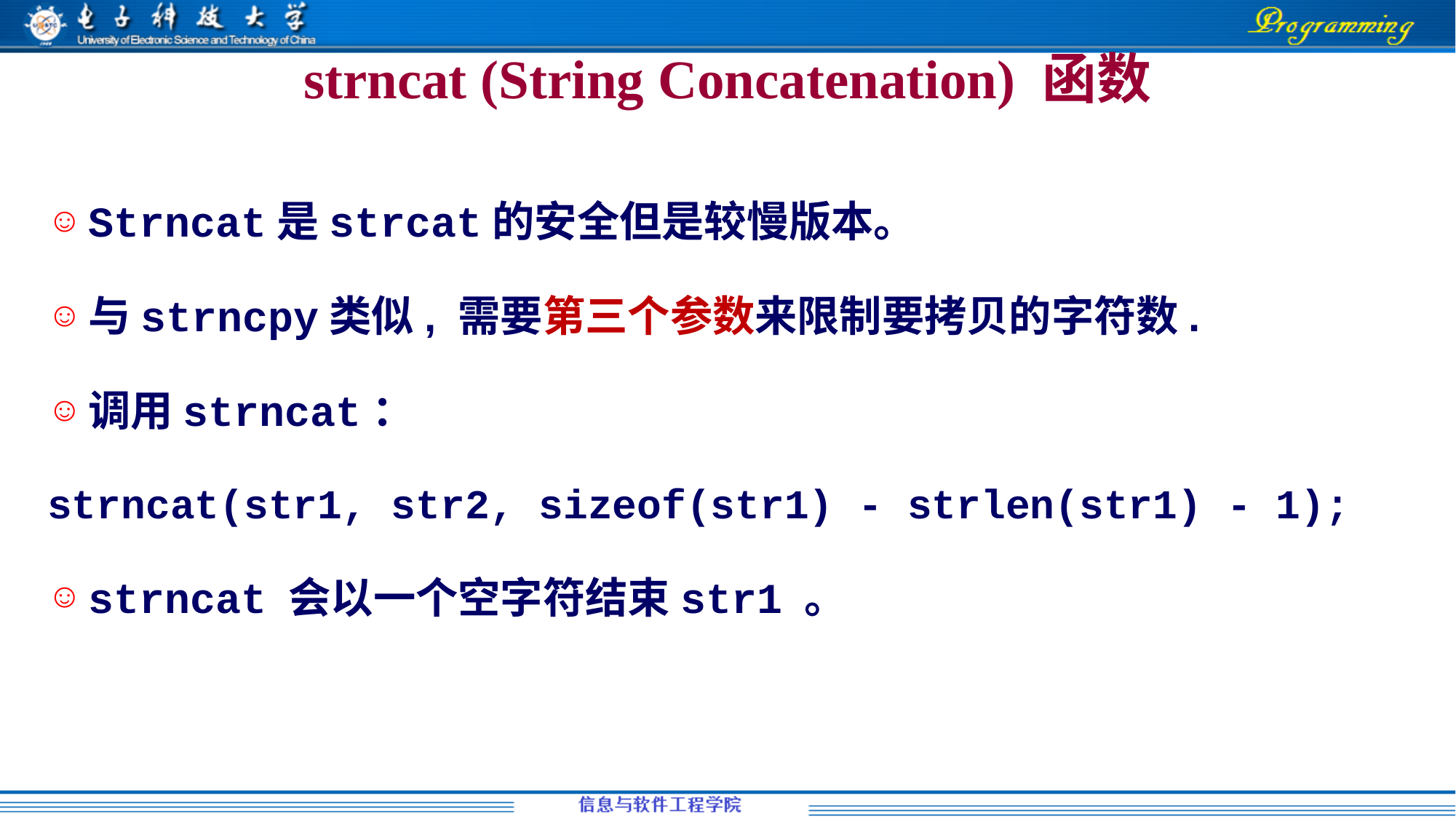

strncat (String Concatenation) 函数
Strncat是strcat的安全但是较慢版本。
与strncpy类似, 需要第三个参数来限制要拷贝的字符数.
调用strncat：
strncat(str1, str2, sizeof(str1) - strlen(str1) - 1);
strncat 会以一个空字符结束str1 。